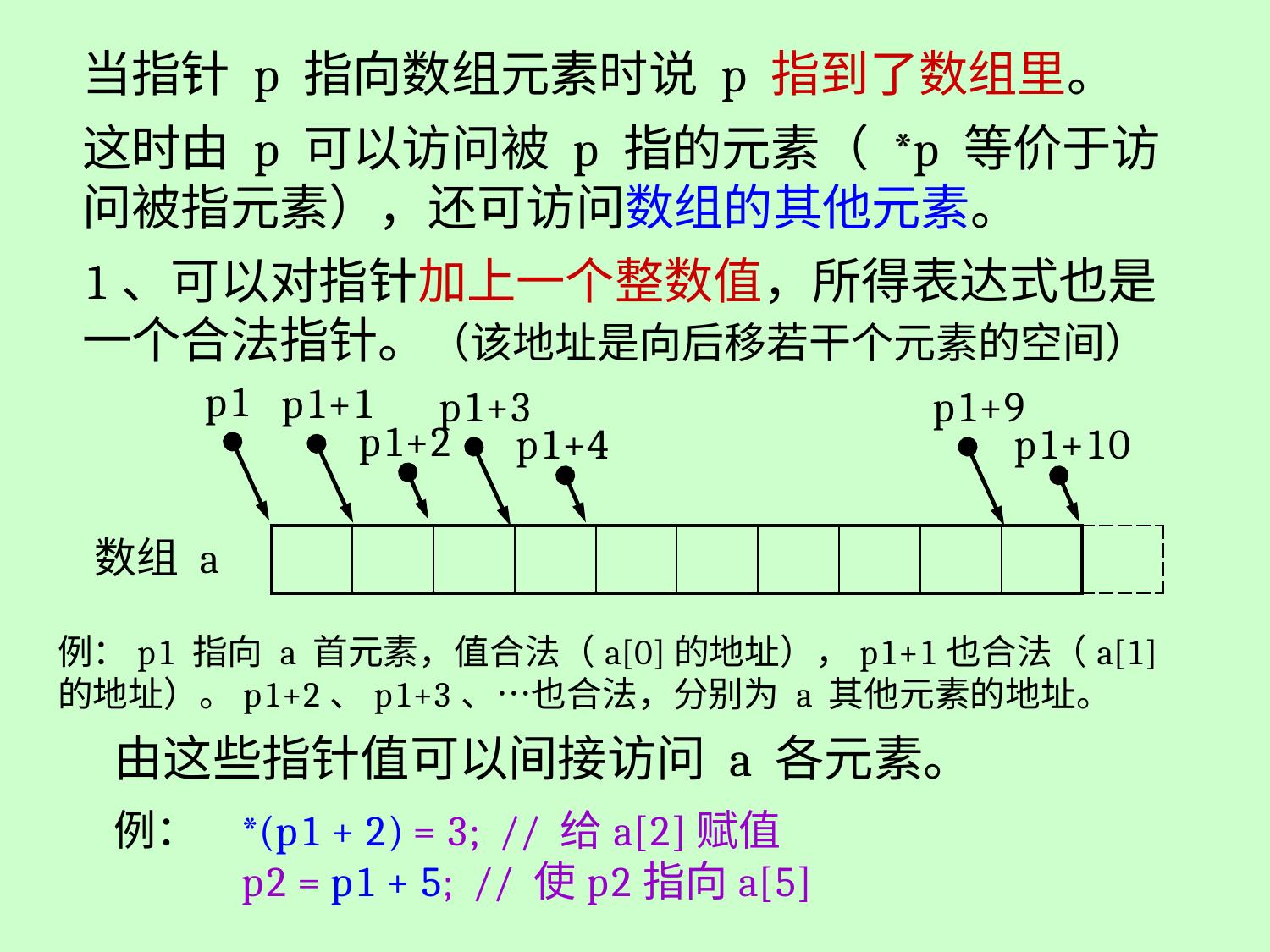

当指针 p 指向数组元素时说 p 指到了数组里。
这时由 p 可以访问被 p 指的元素（ *p 等价于访问被指元素），还可访问数组的其他元素。
1、可以对指针加上一个整数值，所得表达式也是一个合法指针。（该地址是向后移若干个元素的空间）
p1
p1+1

p1+3

p1+9

p1+2

p1+4

p1+10

数组 a
|  |  |  |  |  |  |  |  |  |  |  |
| --- | --- | --- | --- | --- | --- | --- | --- | --- | --- | --- |
例：p1 指向 a 首元素，值合法（a[0]的地址），p1+1也合法（a[1]的地址）。p1+2、p1+3、…也合法，分别为 a 其他元素的地址。
由这些指针值可以间接访问 a 各元素。
例：	*(p1 + 2) = 3;  // 给a[2]赋值
	p2 = p1 + 5;  // 使p2指向a[5]
43